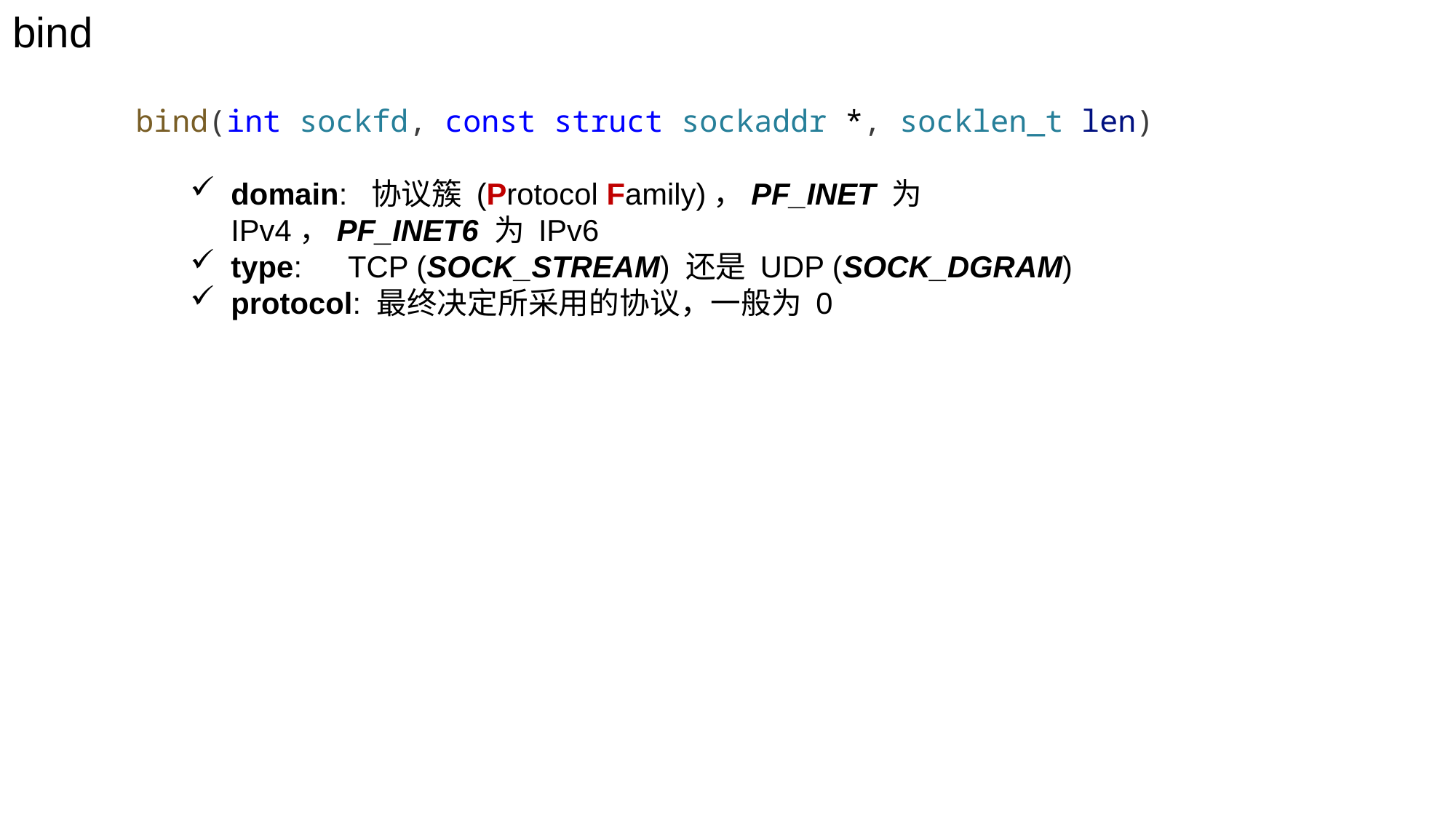

bind

bind(int sockfd, const struct sockaddr *, socklen_t len)

domain:  协议簇 (Protocol Family)，PF_INET 为 IPv4，PF_INET6 为 IPv6
type: 	 TCP (SOCK_STREAM) 还是 UDP (SOCK_DGRAM)
protocol: 最终决定所采用的协议，一般为 0